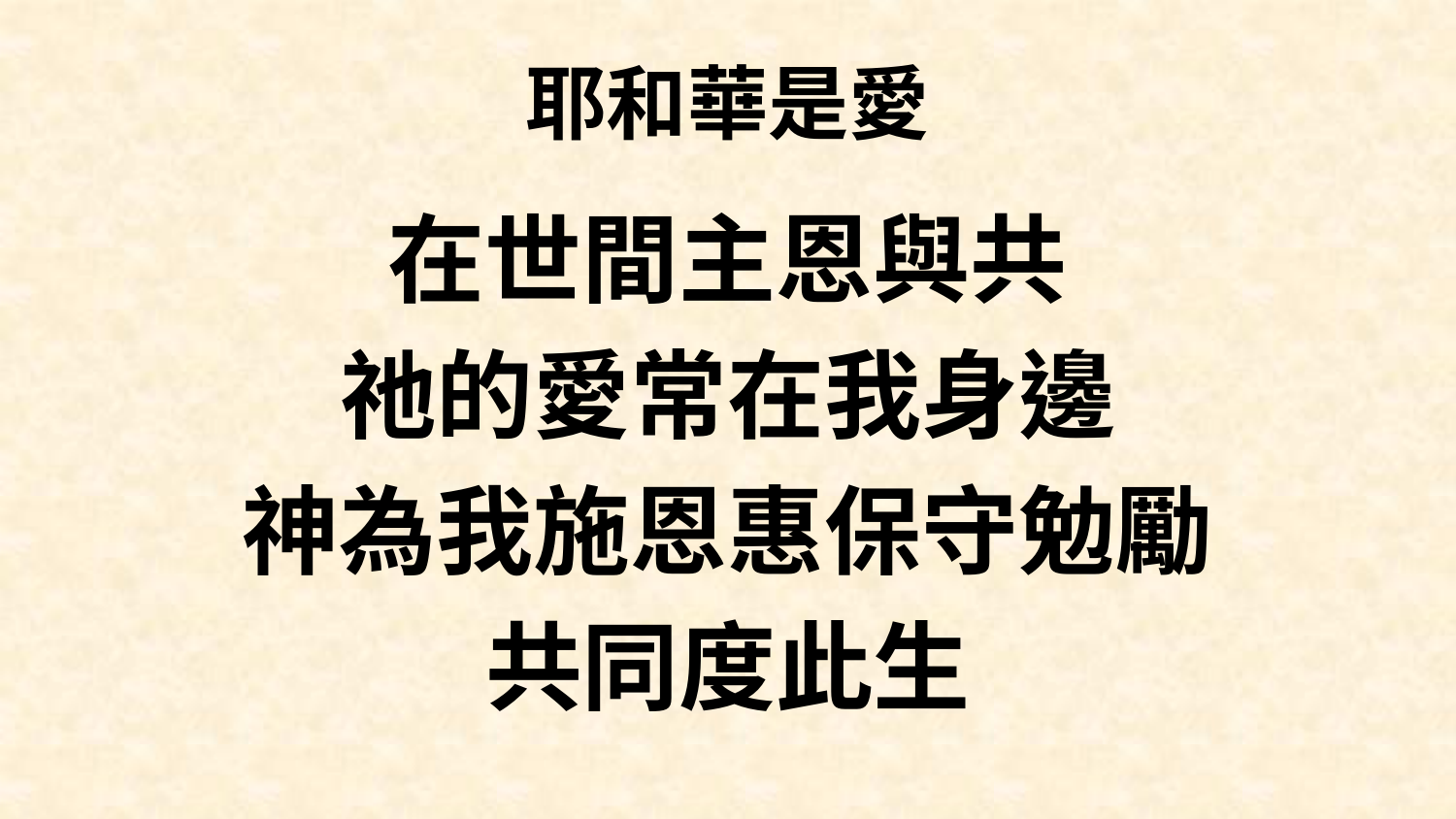

# 耶和華是愛
在世間主恩與共
祂的愛常在我身邊
神為我施恩惠保守勉勵
共同度此生